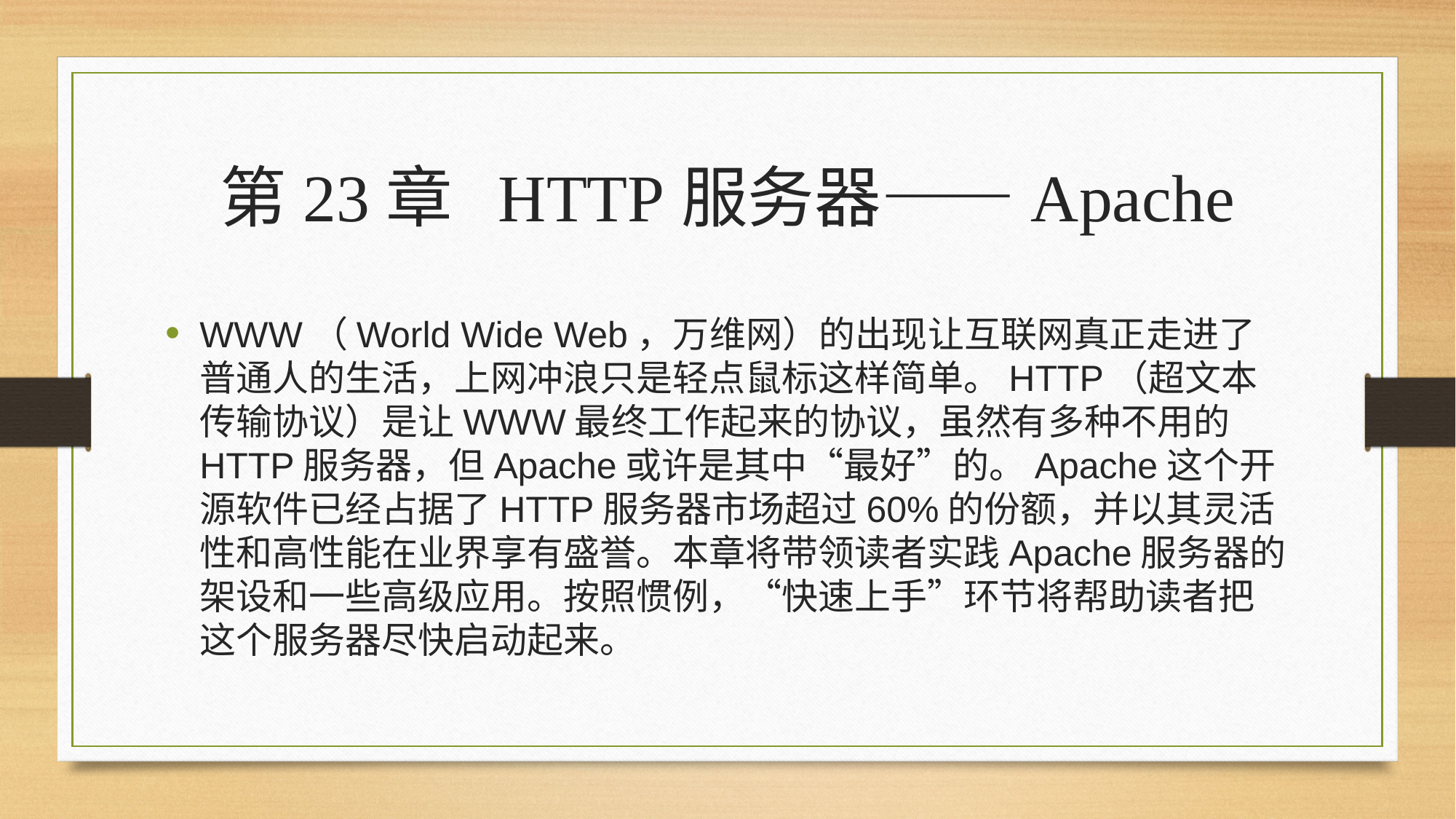

# 第23章  HTTP服务器——Apache
WWW（World Wide Web，万维网）的出现让互联网真正走进了普通人的生活，上网冲浪只是轻点鼠标这样简单。HTTP（超文本传输协议）是让WWW最终工作起来的协议，虽然有多种不用的HTTP服务器，但Apache或许是其中“最好”的。Apache这个开源软件已经占据了HTTP服务器市场超过60%的份额，并以其灵活性和高性能在业界享有盛誉。本章将带领读者实践Apache服务器的架设和一些高级应用。按照惯例，“快速上手”环节将帮助读者把这个服务器尽快启动起来。